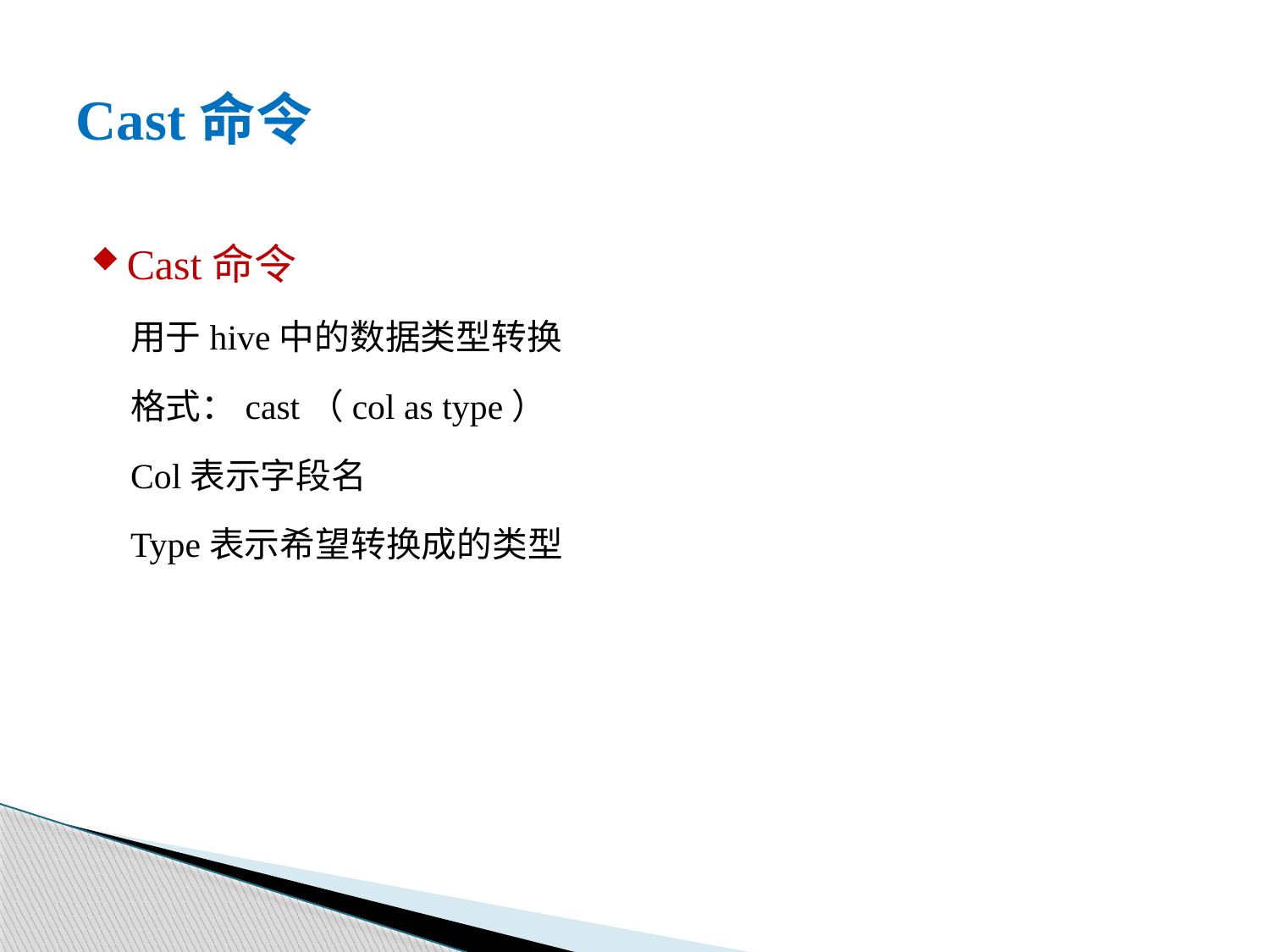

# Cast命令
Cast命令
用于hive中的数据类型转换
格式：cast（col as type）
Col表示字段名
Type表示希望转换成的类型